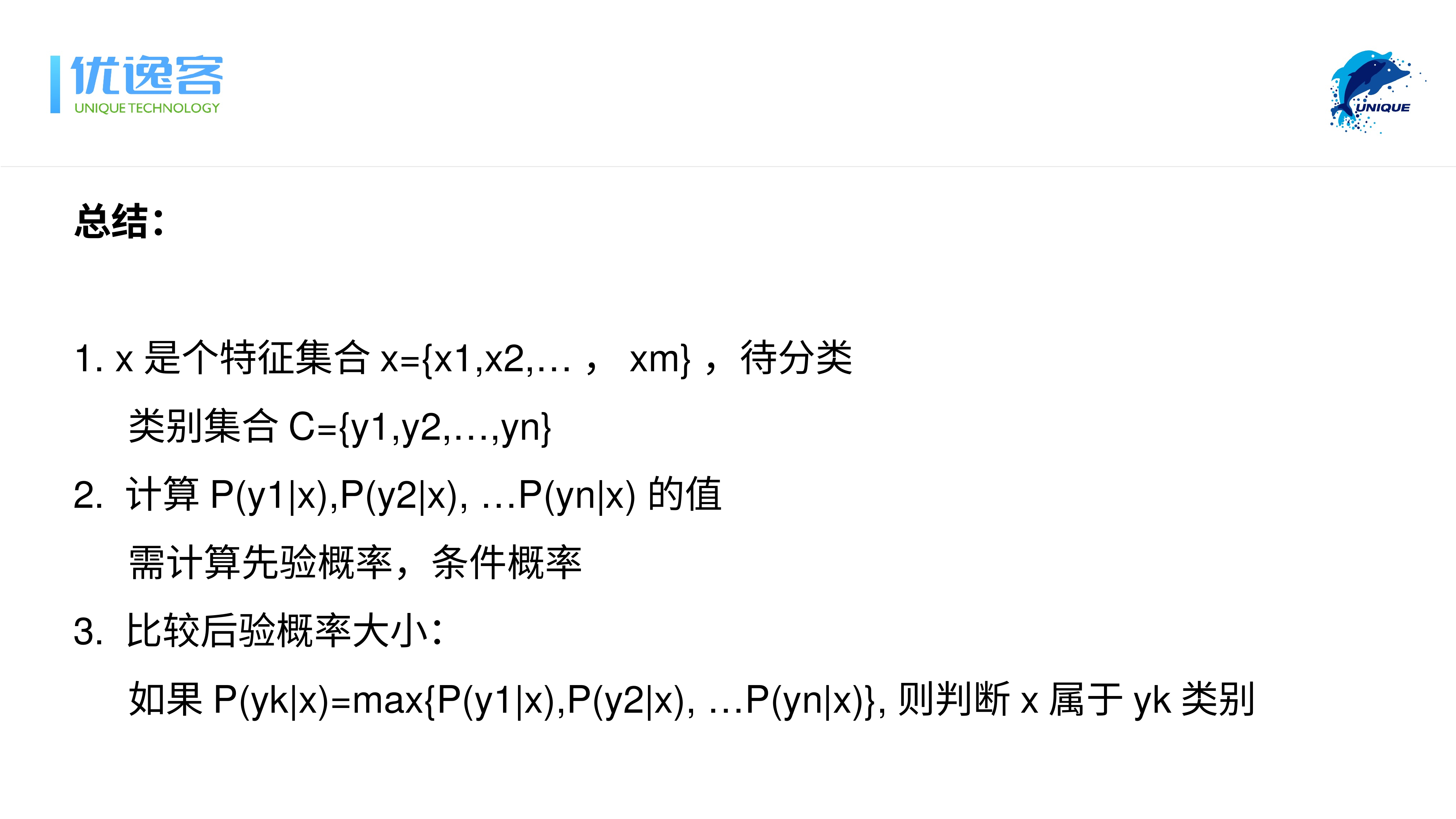

总结：

1. x是个特征集合x={x1,x2,…，xm}，待分类
	类别集合C={y1,y2,…,yn}
2. 计算P(y1|x),P(y2|x), …P(yn|x)的值
	需计算先验概率，条件概率
3. 比较后验概率大小：
	如果P(yk|x)=max{P(y1|x),P(y2|x), …P(yn|x)},则判断x属于yk类别